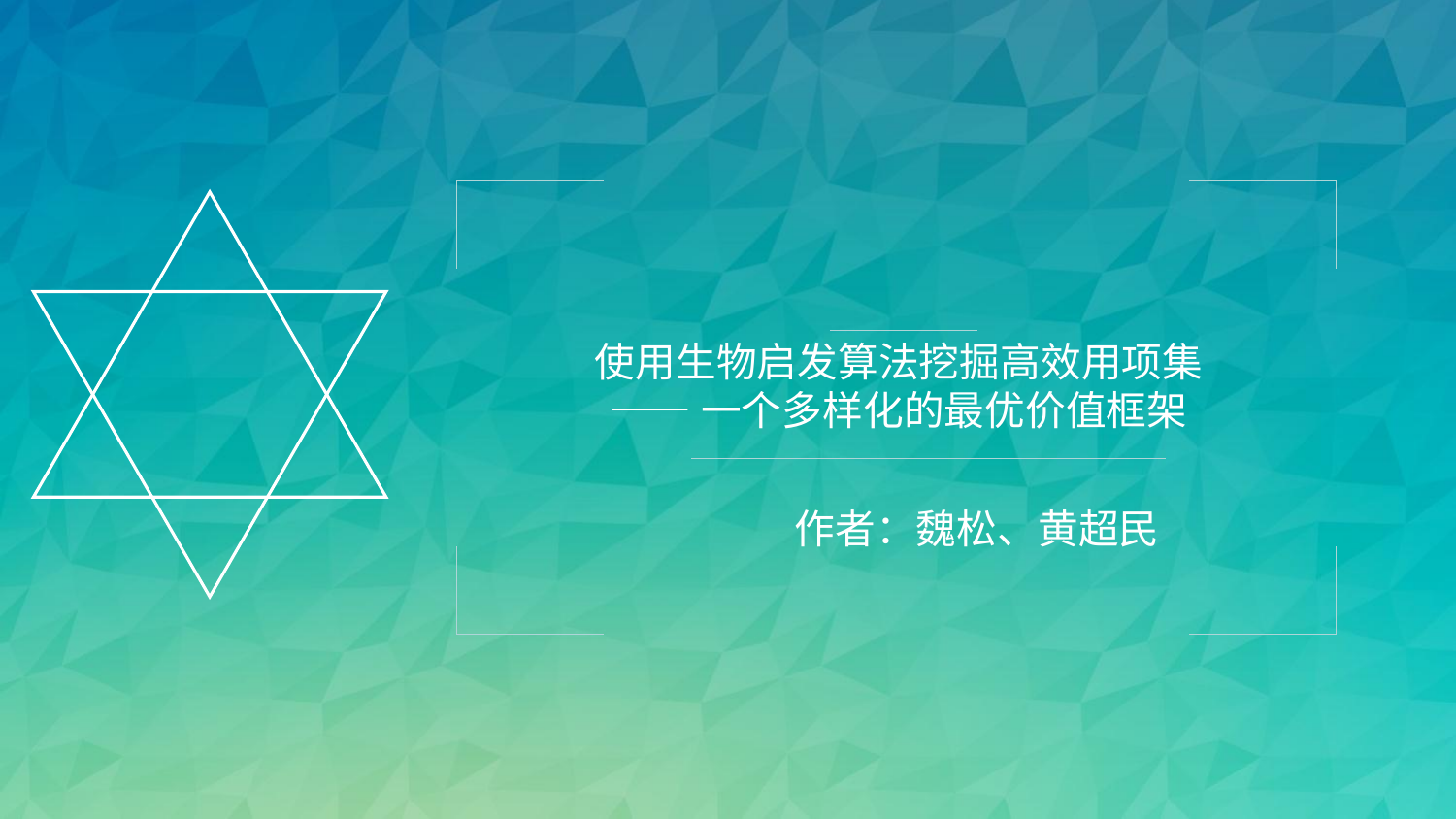

使用生物启发算法挖掘高效用项集
——一个多样化的最优价值框架
作者：魏松、黄超民